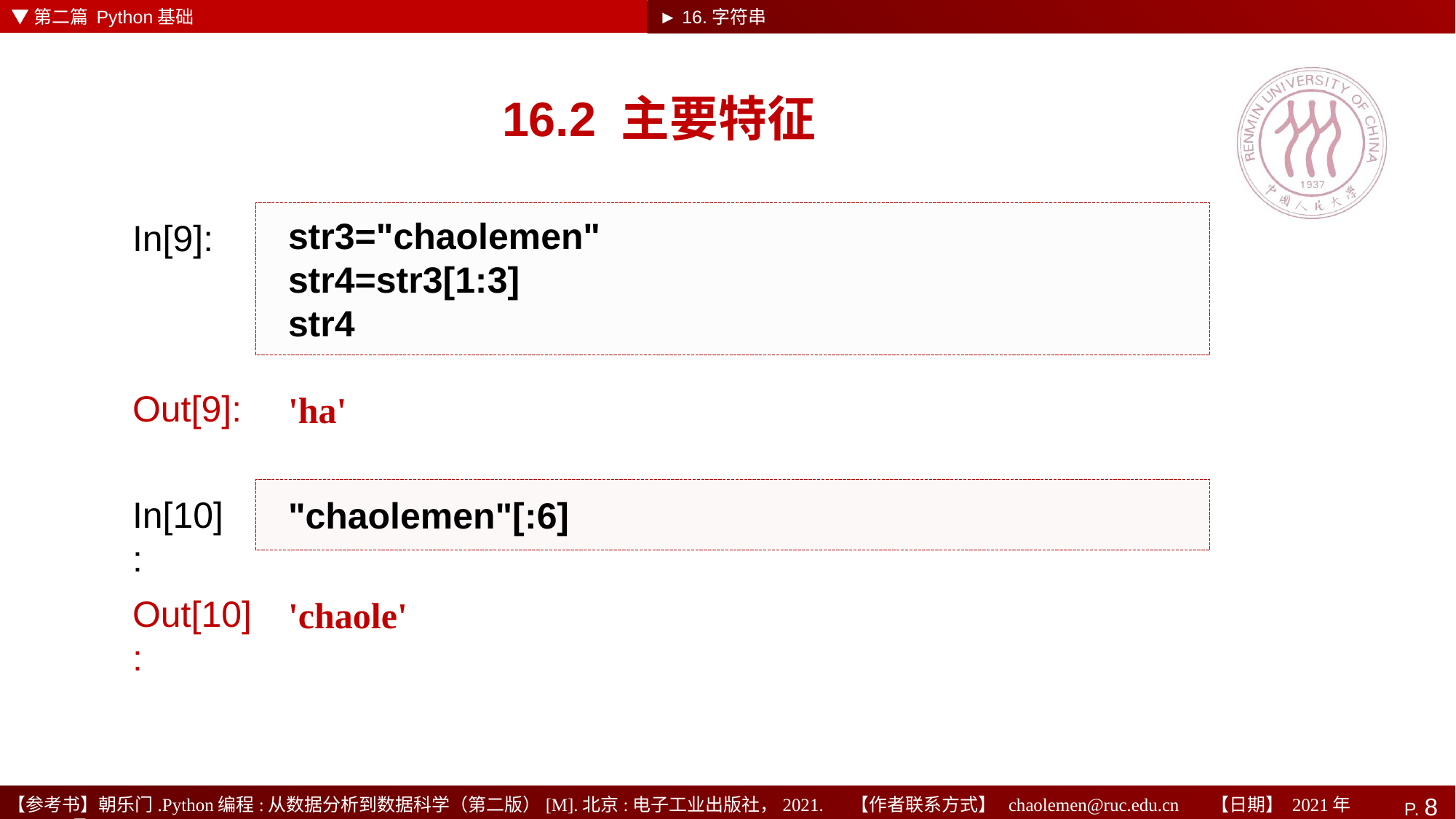

▼第二篇 Python基础
► 16.字符串
# 16.2 主要特征
str3="chaolemen"
str4=str3[1:3]
str4
In[9]:
'ha'
Out[9]:
"chaolemen"[:6]
In[10]:
'chaole'
Out[10]: